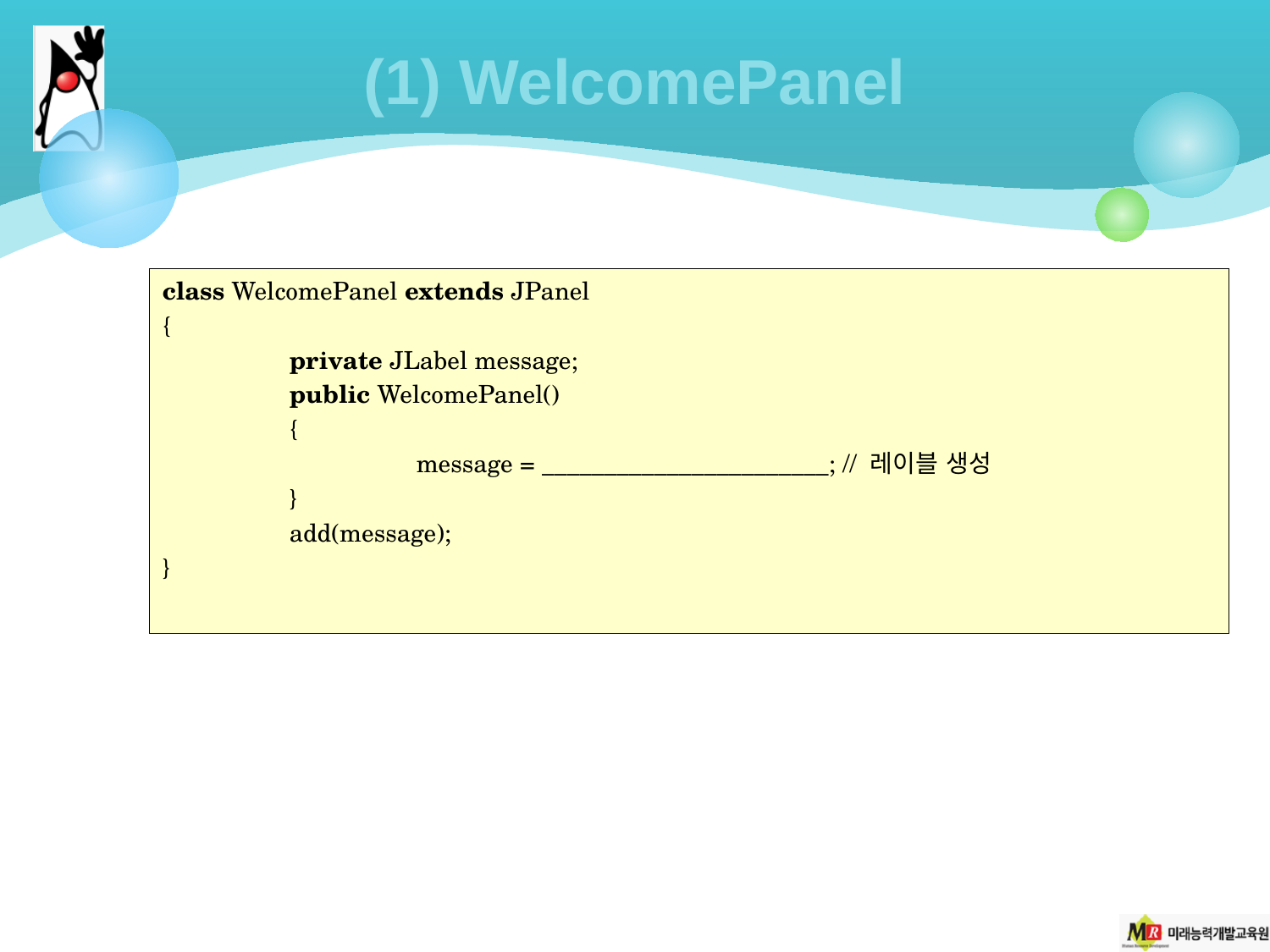

# (1) WelcomePanel
class WelcomePanel extends JPanel
{
	private JLabel message;
	public WelcomePanel()
	{
		message = _______________________; // 레이블 생성
	}
	add(message);
}